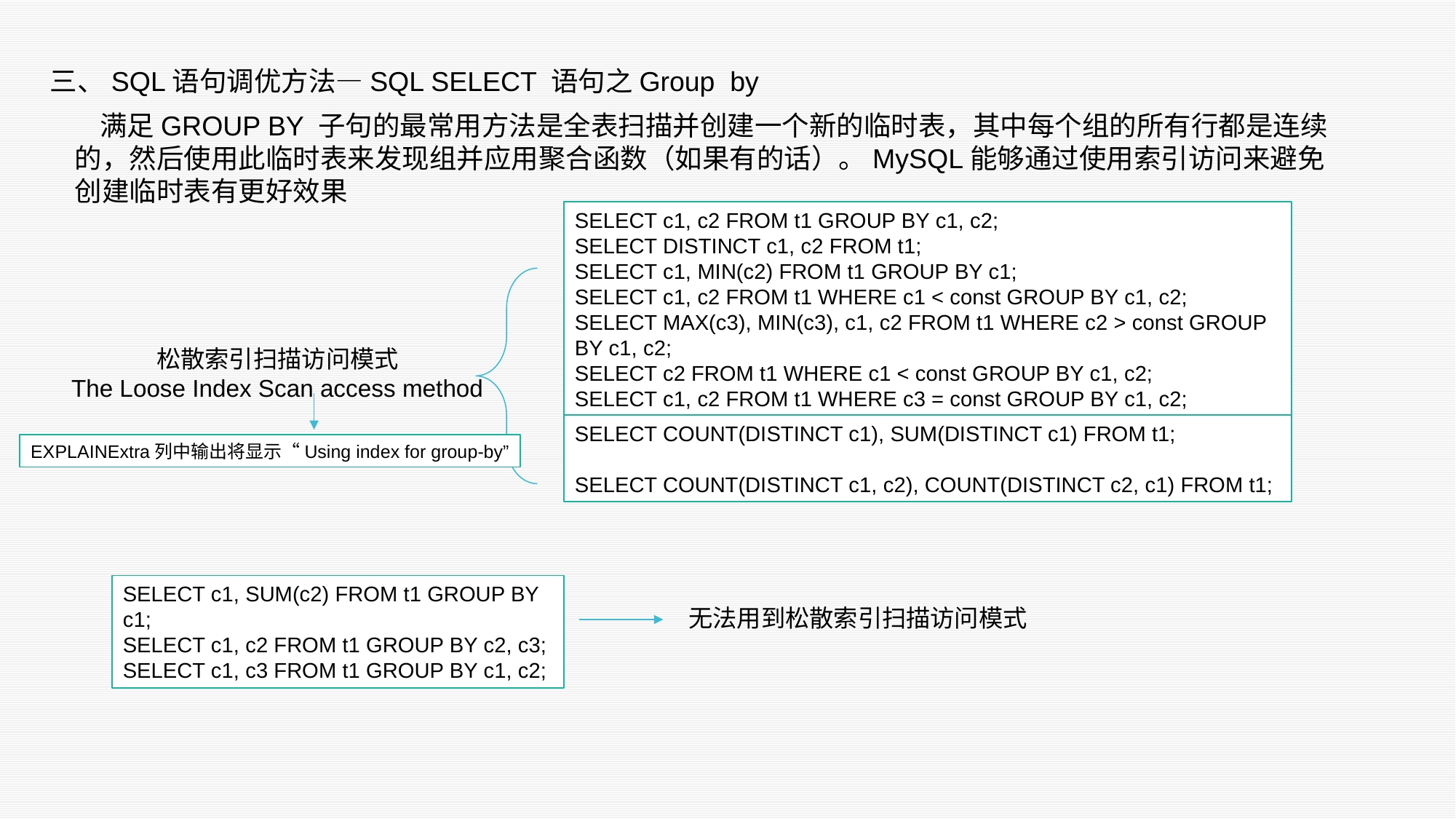

三、SQL语句调优方法—SQL SELECT 语句之Group  by
   满足GROUP BY 子句的最常用方法是全表扫描并创建一个新的临时表，其中每个组的所有行都是连续的，然后使用此临时表来发现组并应用聚合函数（如果有的话）。MySQL能够通过使用索引访问来避免创建临时表有更好效果
SELECT c1, c2 FROM t1 GROUP BY c1, c2;
SELECT DISTINCT c1, c2 FROM t1;
SELECT c1, MIN(c2) FROM t1 GROUP BY c1;
SELECT c1, c2 FROM t1 WHERE c1 < const GROUP BY c1, c2;
SELECT MAX(c3), MIN(c3), c1, c2 FROM t1 WHERE c2 > const GROUP BY c1, c2;
SELECT c2 FROM t1 WHERE c1 < const GROUP BY c1, c2;
SELECT c1, c2 FROM t1 WHERE c3 = const GROUP BY c1, c2;

松散索引扫描访问模式
The Loose Index Scan access method
SELECT COUNT(DISTINCT c1), SUM(DISTINCT c1) FROM t1;

SELECT COUNT(DISTINCT c1, c2), COUNT(DISTINCT c2, c1) FROM t1;
EXPLAINExtra列中输出将显示“Using index for group-by”
SELECT c1, SUM(c2) FROM t1 GROUP BY c1;
SELECT c1, c2 FROM t1 GROUP BY c2, c3;
SELECT c1, c3 FROM t1 GROUP BY c1, c2;
无法用到松散索引扫描访问模式